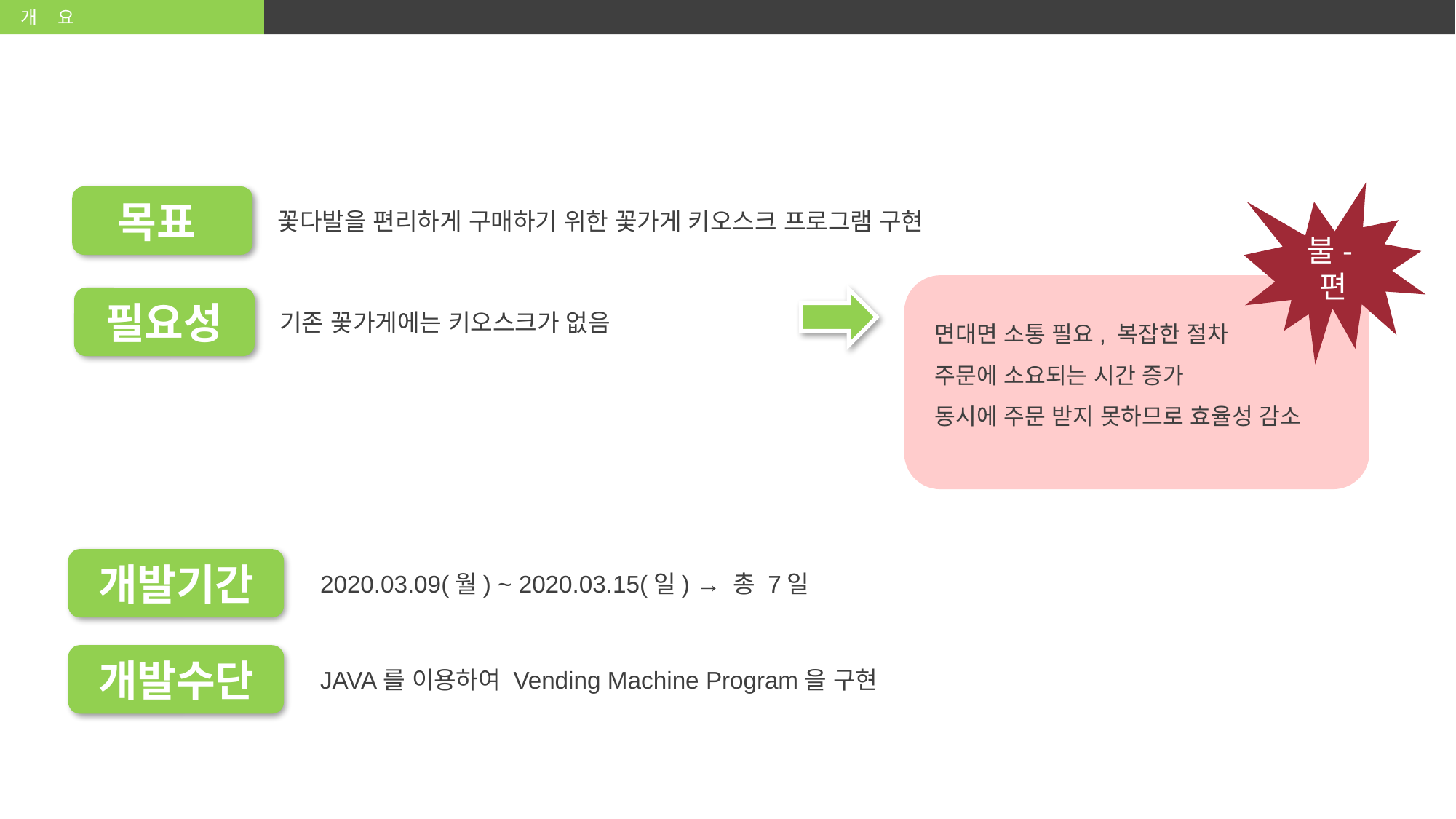

개    요

불-편
목표
꽃다발을 편리하게 구매하기 위한 꽃가게 키오스크 프로그램 구현

필요성

기존 꽃가게에는 키오스크가 없음

면대면 소통 필요, 복잡한 절차
주문에 소요되는 시간 증가
동시에 주문 받지 못하므로 효율성 감소

개발기간
2020.03.09(월) ~ 2020.03.15(일) → 총 7일
개발수단
JAVA를 이용하여 Vending Machine Program을 구현